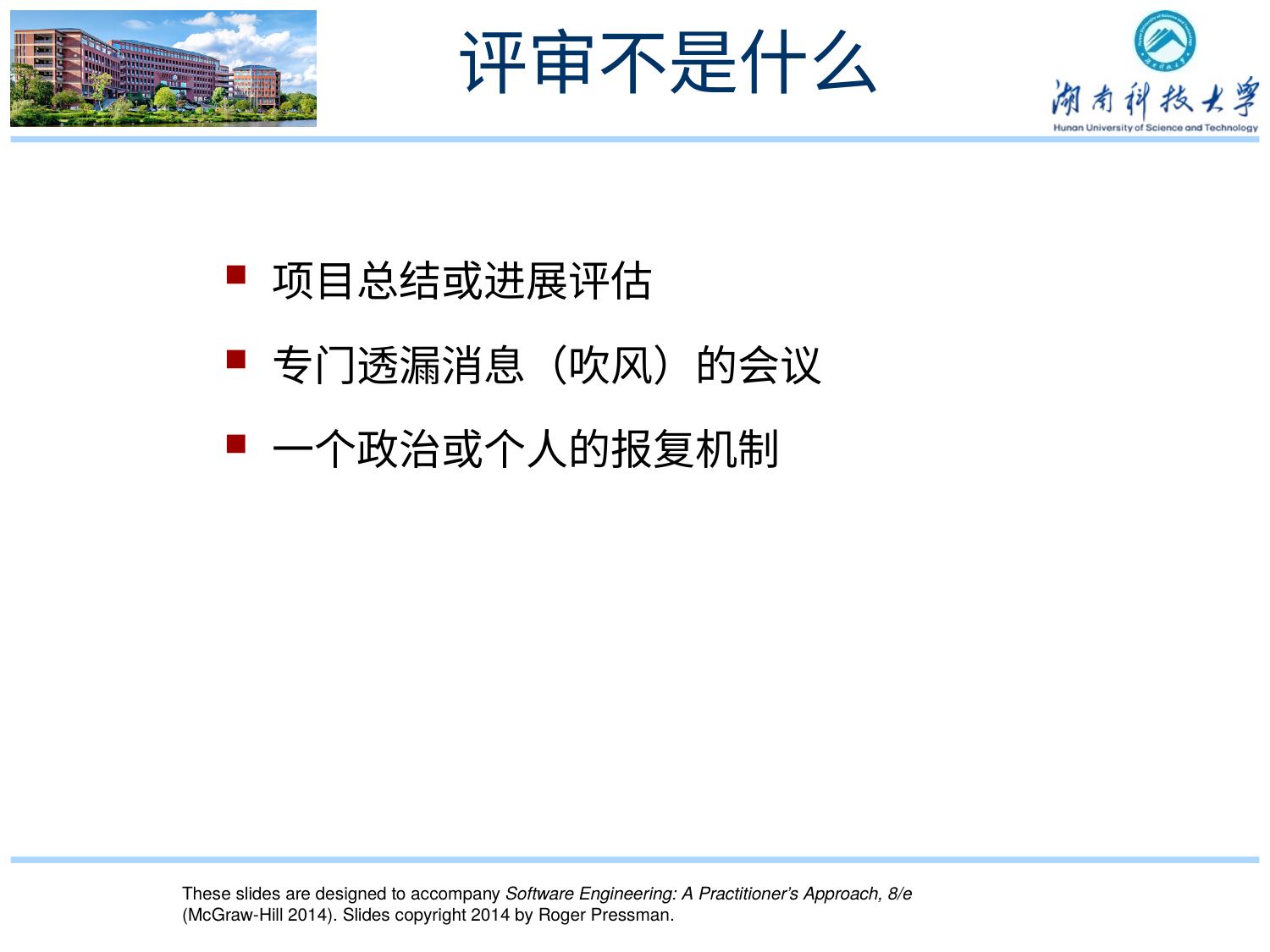

These slides are designed to accompany Software Engineering: A Practitioner’s Approach, 8/e (McGraw-Hill 2014). Slides copyright 2014 by Roger Pressman.
# 评审不是什么
项目总结或进展评估
专门透漏消息（吹风）的会议
一个政治或个人的报复机制
4